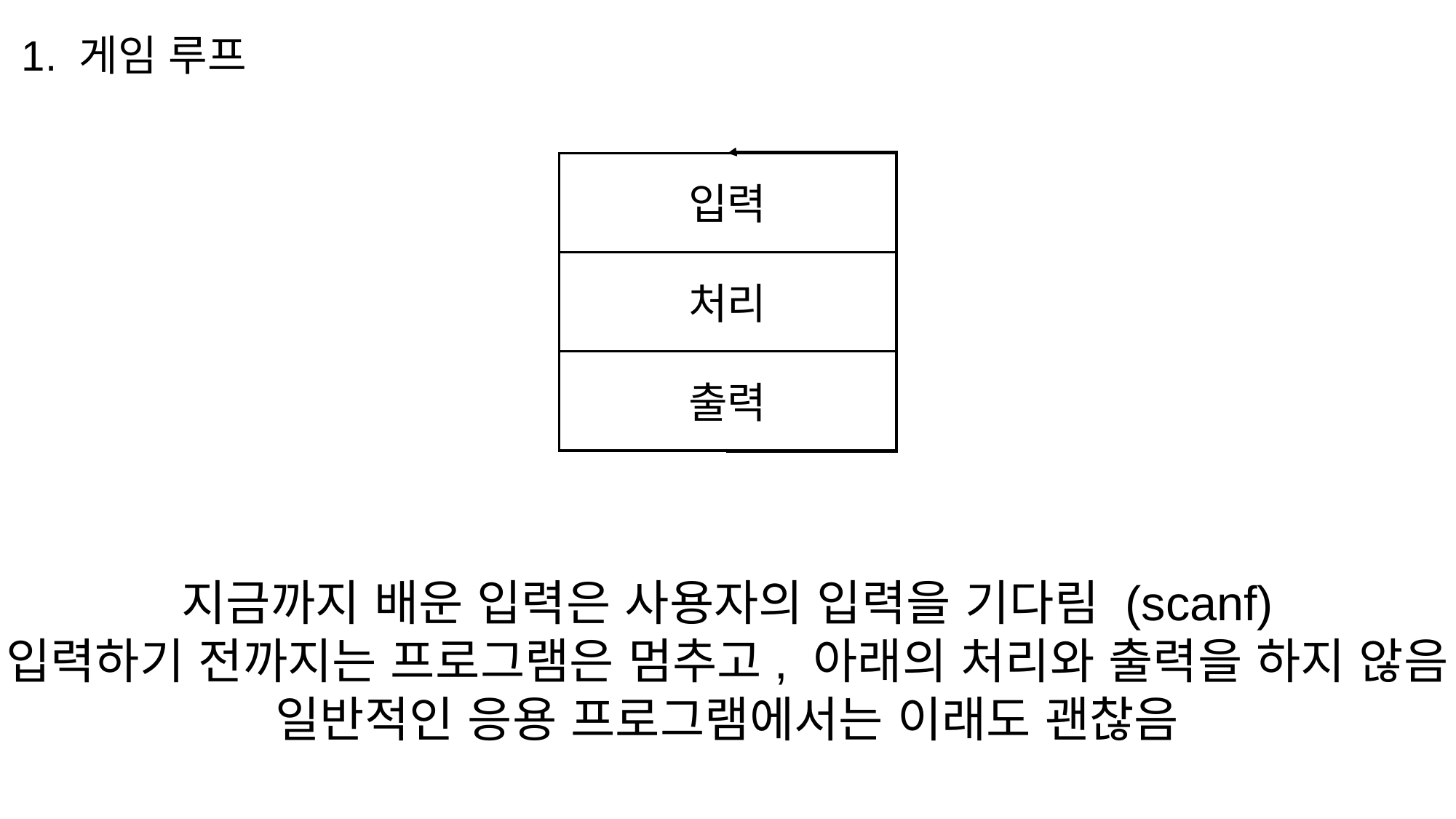

1. 게임 루프
입력
처리
출력
지금까지 배운 입력은 사용자의 입력을 기다림 (scanf)
입력하기 전까지는 프로그램은 멈추고, 아래의 처리와 출력을 하지 않음
일반적인 응용 프로그램에서는 이래도 괜찮음